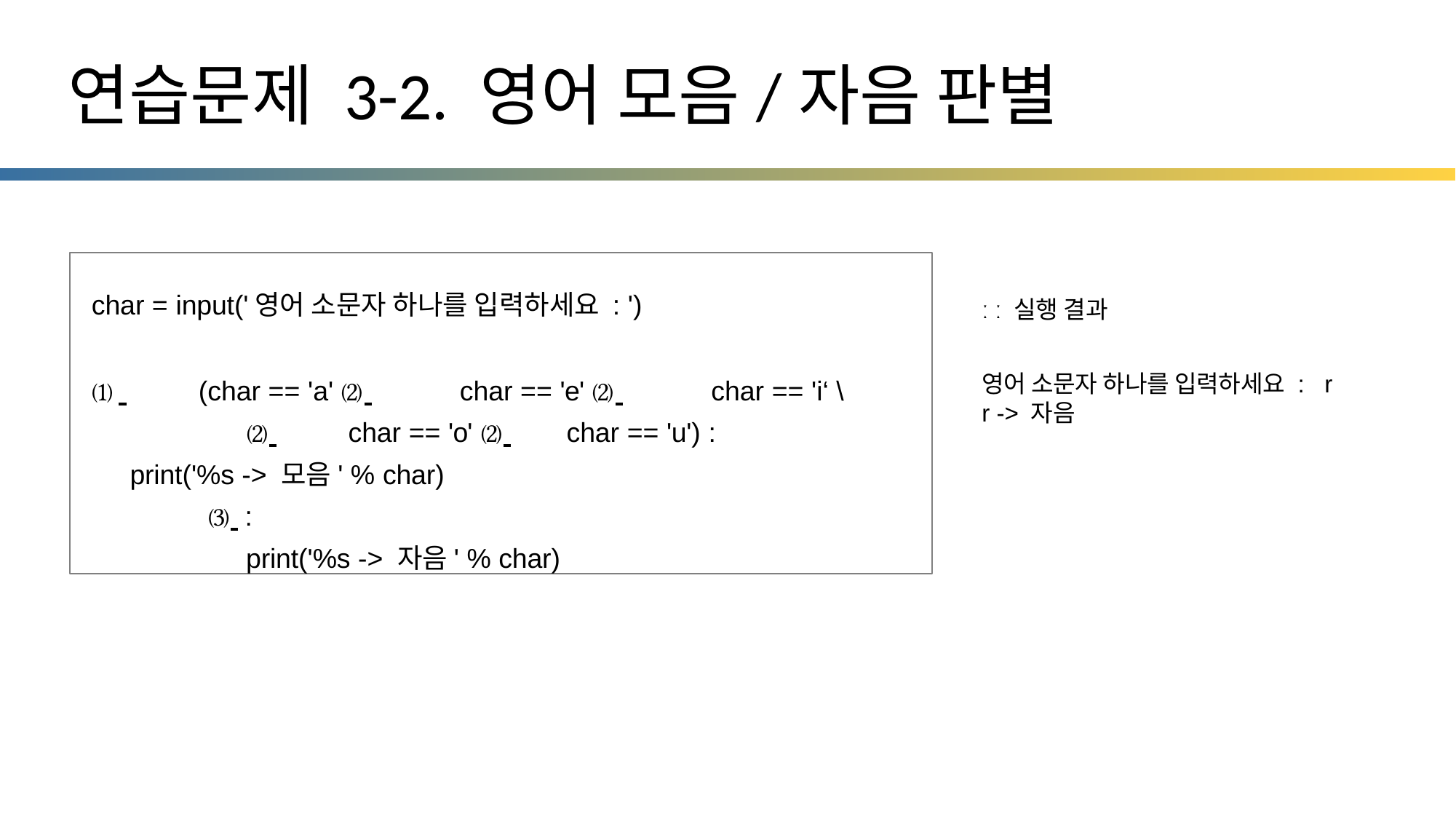

# 연습문제 3-2. 영어 모음/자음 판별

char = input('영어 소문자 하나를 입력하세요 : ')

⑴ 	(char == 'a' ⑵ 	char == 'e' ⑵ 	char == 'i‘ \
⑵ 	char == 'o' ⑵ 	char == 'u') :  print('%s -> 모음' % char)
⑶ 	:
print('%s -> 자음' % char)
| ː ː 실행 결과 |
| --- |
| 영어 소문자 하나를 입력하세요 : r r -> 자음 |